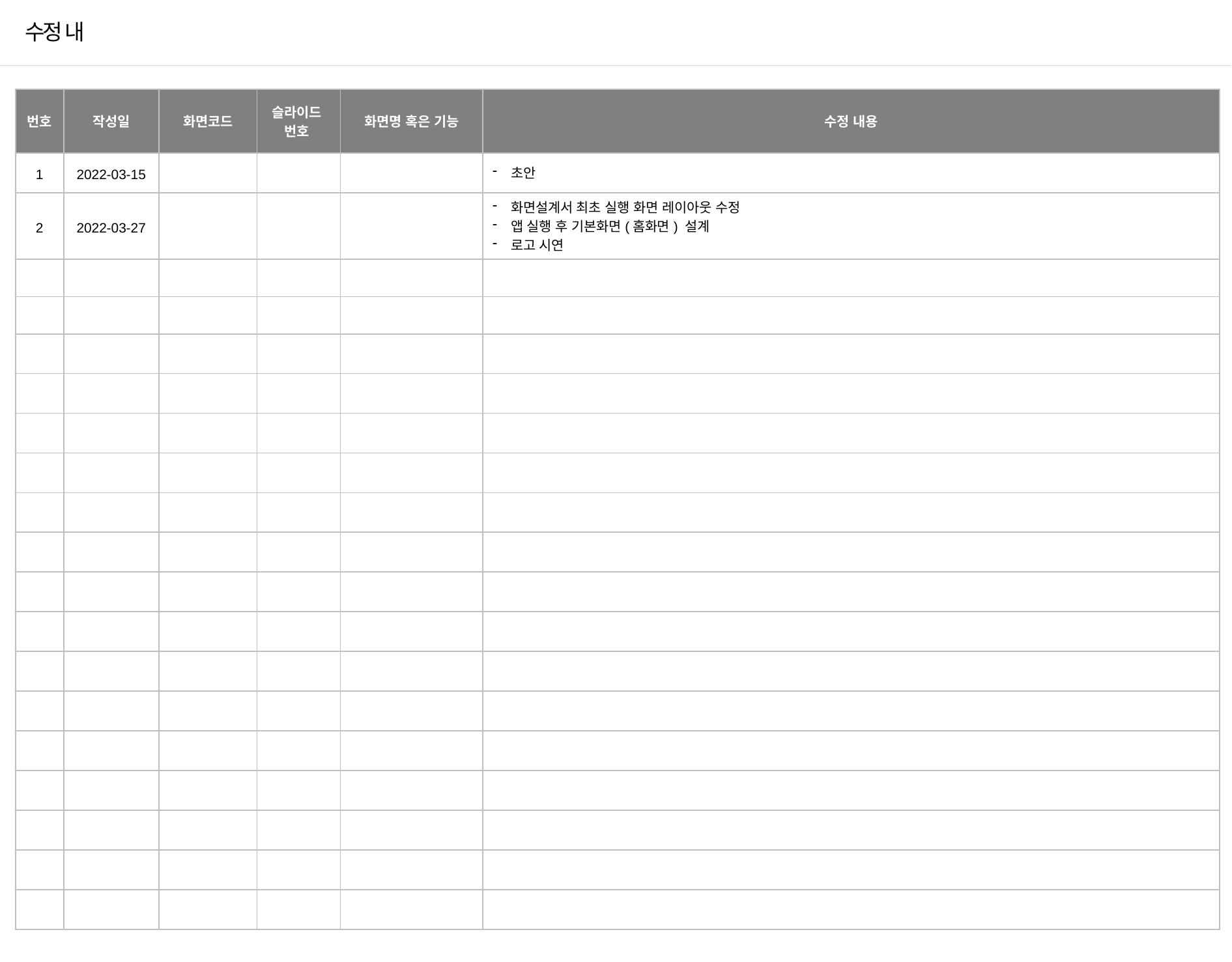

수정 내
| 번호 | 작성일 | 화면코드 | 슬라이드 번호 | 화면명 혹은 기능 | 수정 내용 |
| --- | --- | --- | --- | --- | --- |
| 1 | 2022-03-15 |  |  |  | 초안 |
| 2 | 2022-03-27 |  |  |  | 화면설계서 최초 실행 화면 레이아웃 수정 앱 실행 후 기본화면(홈화면) 설계 로고 시연 |
|  |  |  |  |  |  |
|  |  |  |  |  |  |
|  |  |  |  |  |  |
|  |  |  |  |  |  |
|  |  |  |  |  |  |
|  |  |  |  |  |  |
|  |  |  |  |  |  |
|  |  |  |  |  |  |
|  |  |  |  |  |  |
|  |  |  |  |  |  |
|  |  |  |  |  |  |
|  |  |  |  |  |  |
|  |  |  |  |  |  |
|  |  |  |  |  |  |
|  |  |  |  |  |  |
|  |  |  |  |  |  |
|  |  |  |  |  |  |